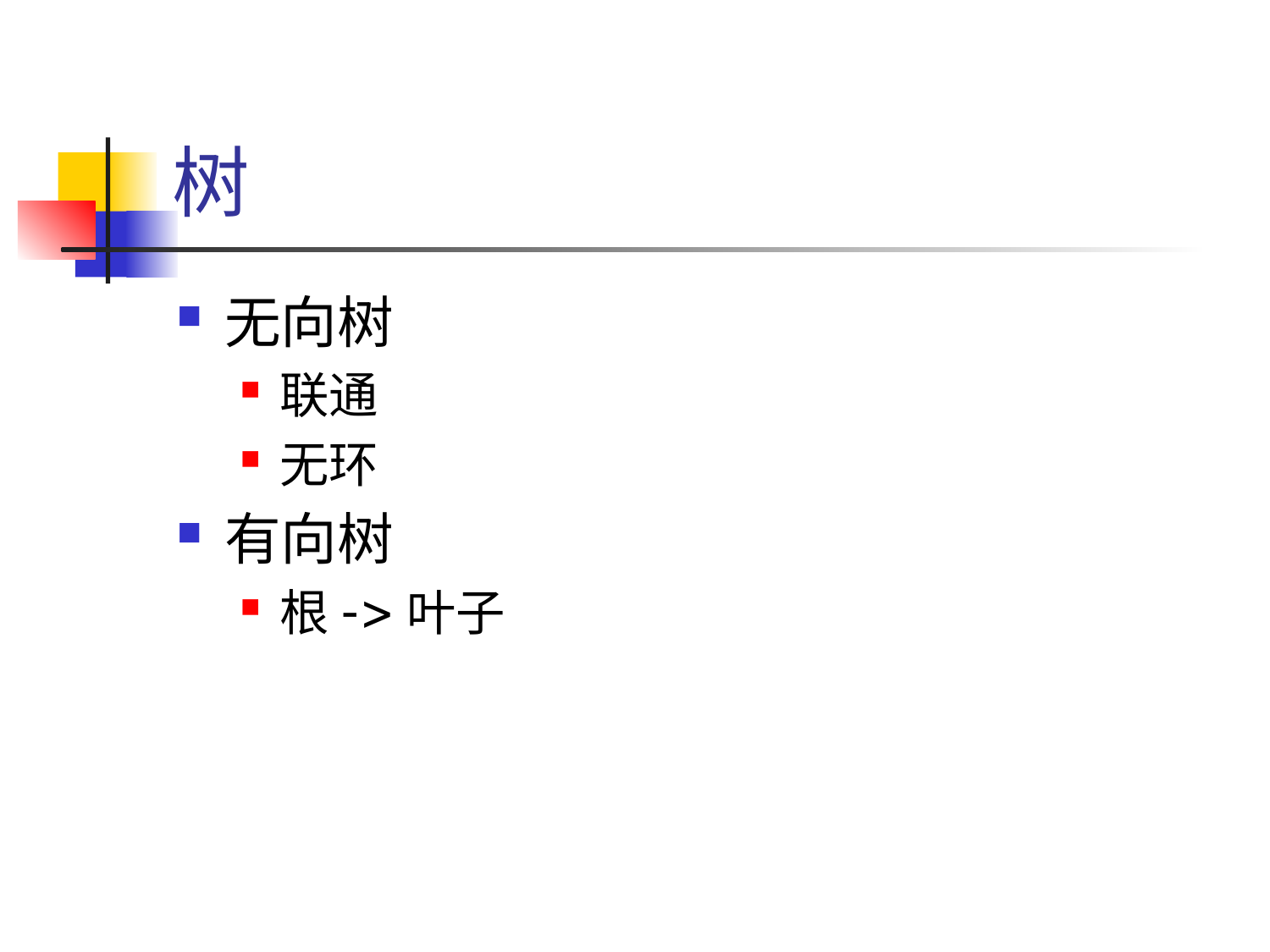

# 树
无向树
联通
无环
有向树
根->叶子